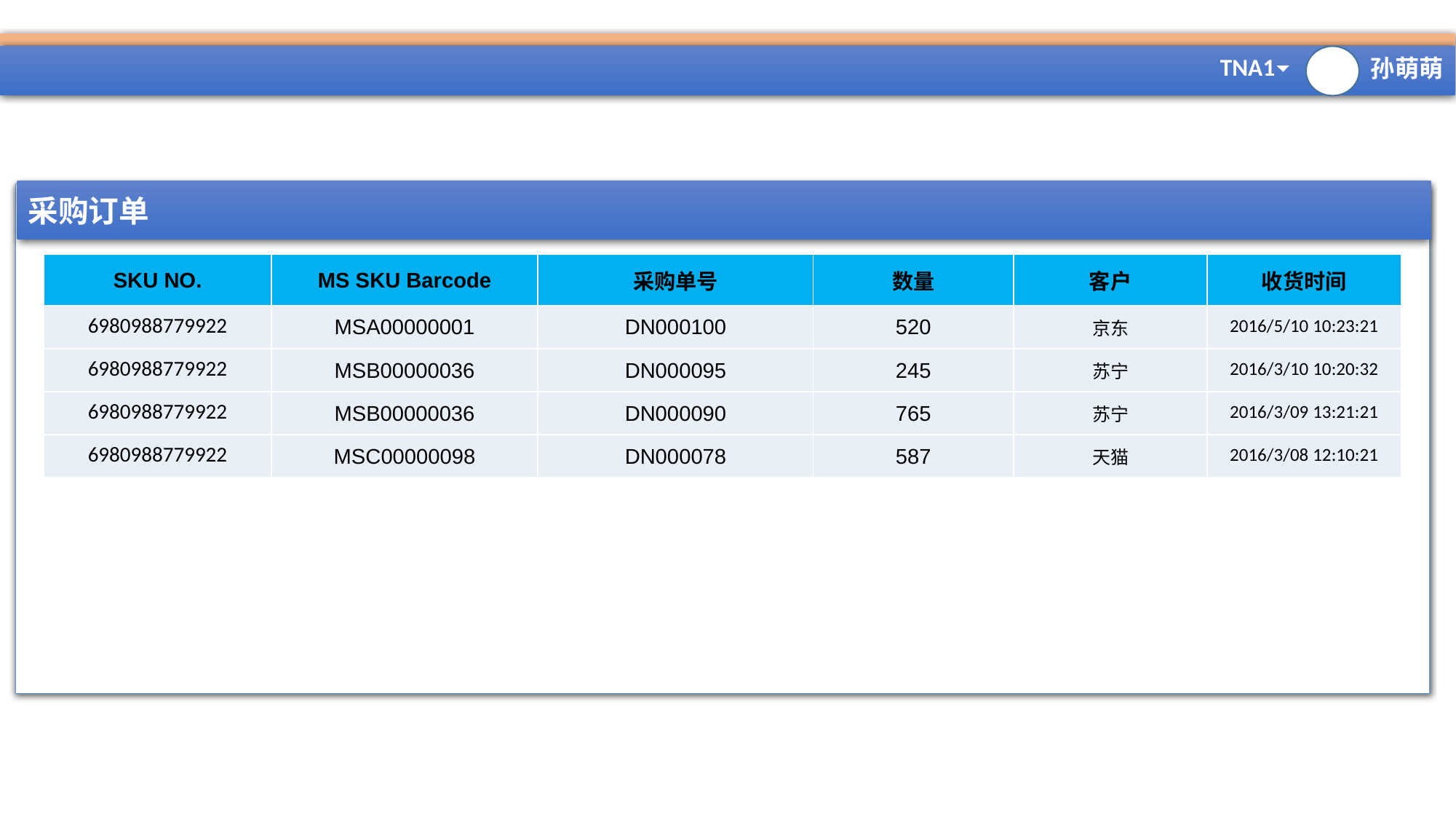

#
采购订单

| SKU NO. | MS SKU Barcode | 采购单号 | 数量 | 客户 | 收货时间 |
| --- | --- | --- | --- | --- | --- |
| 6980988779922 | MSA00000001 | DN000100 | 520 | 京东 | 2016/5/10 10:23:21 |
| 6980988779922 | MSB00000036 | DN000095 | 245 | 苏宁 | 2016/3/10 10:20:32 |
| 6980988779922 | MSB00000036 | DN000090 | 765 | 苏宁 | 2016/3/09 13:21:21 |
| 6980988779922 | MSC00000098 | DN000078 | 587 | 天猫 | 2016/3/08 12:10:21 |